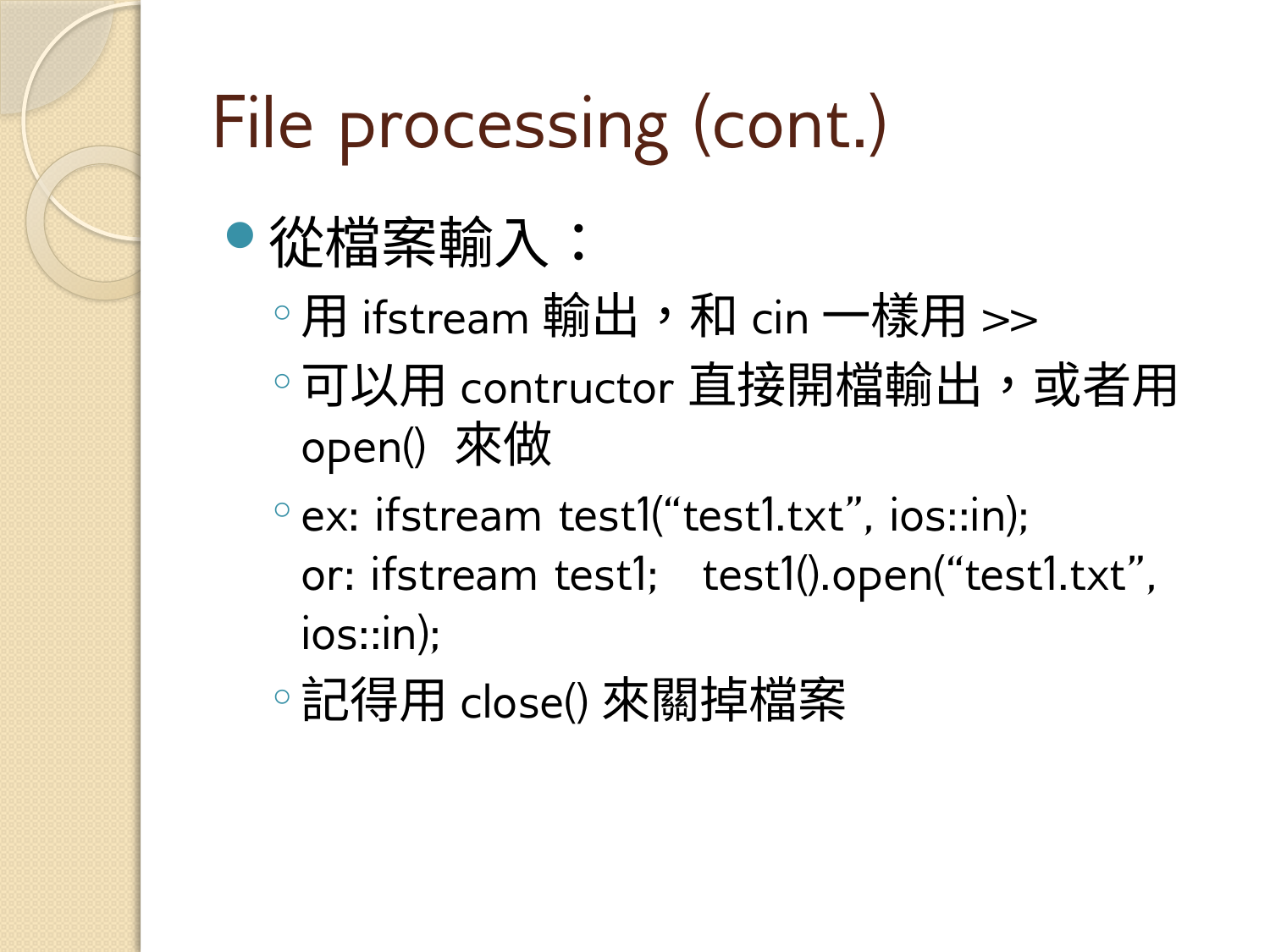

# File processing (cont.)
從檔案輸入：
用ifstream輸出，和cin一樣用>>
可以用contructor直接開檔輸出，或者用open() 來做
ex: ifstream test1(“test1.txt”, ios::in);
or: ifstream test1;   test1().open(“test1.txt”, ios::in);
記得用close()來關掉檔案